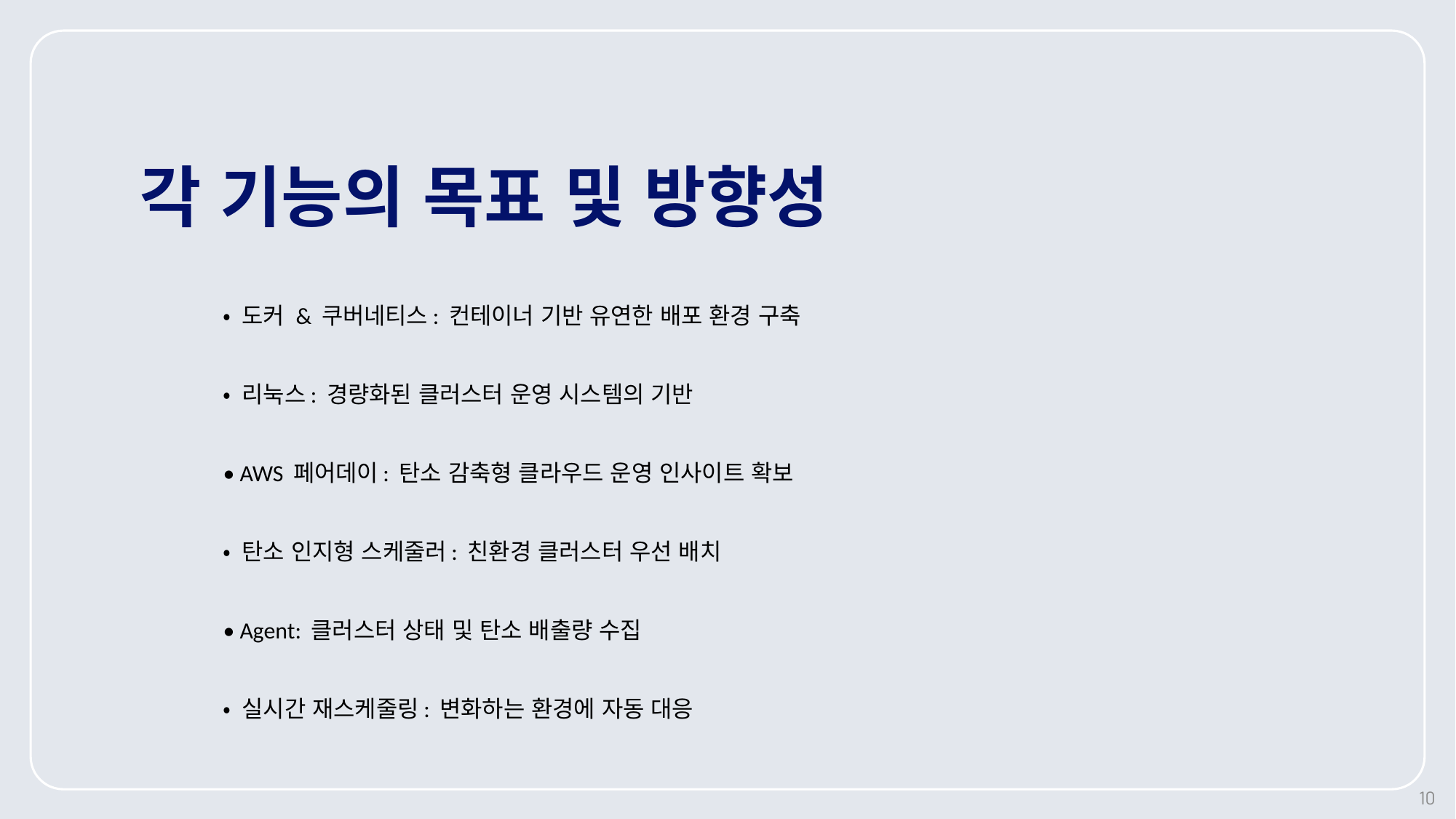

# 각 기능의 목표 및 방향성
• 도커 & 쿠버네티스: 컨테이너 기반 유연한 배포 환경 구축

• 리눅스: 경량화된 클러스터 운영 시스템의 기반

• AWS 페어데이: 탄소 감축형 클라우드 운영 인사이트 확보

• 탄소 인지형 스케줄러: 친환경 클러스터 우선 배치

• Agent: 클러스터 상태 및 탄소 배출량 수집

• 실시간 재스케줄링: 변화하는 환경에 자동 대응

10